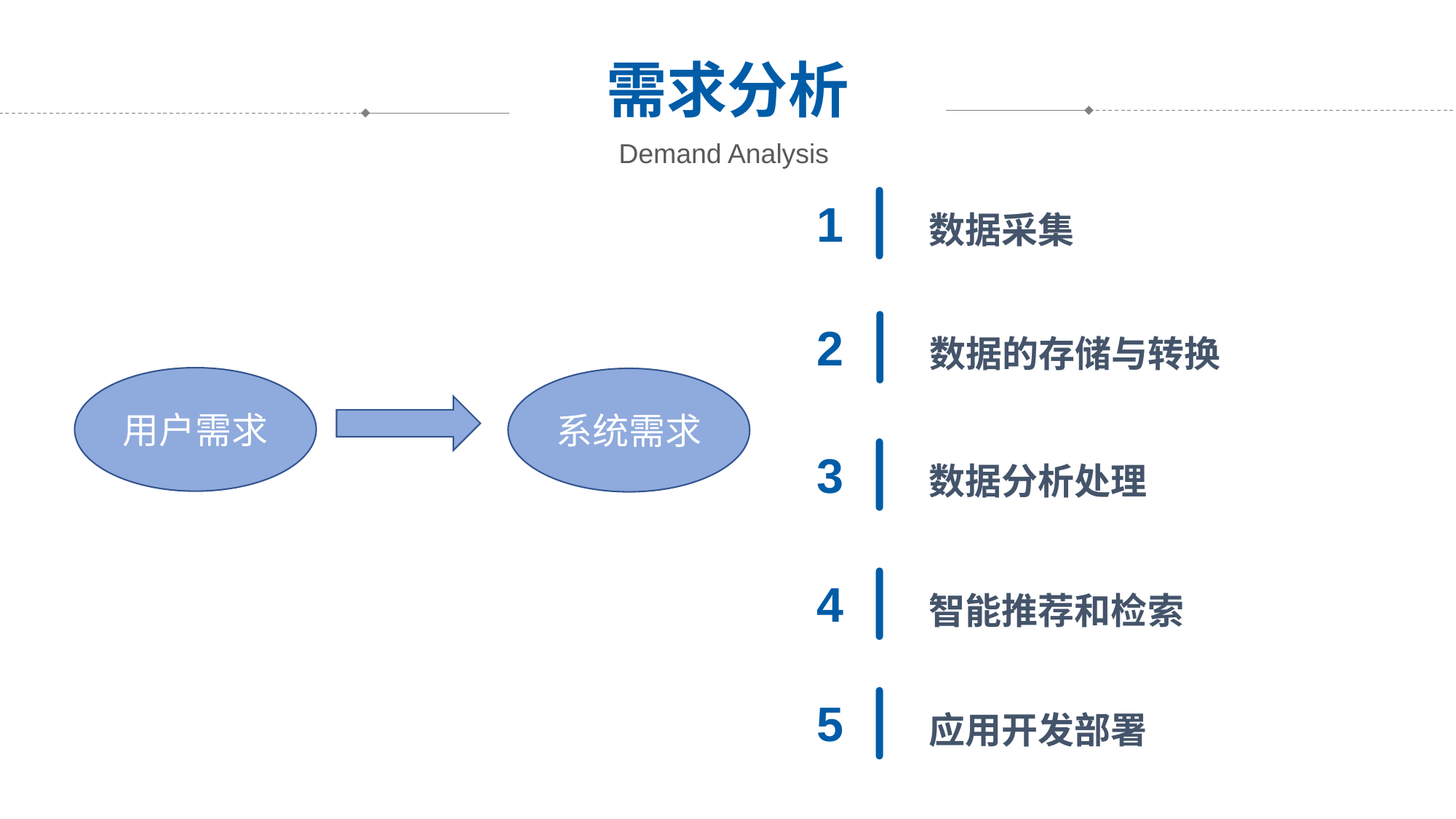

需求分析
Demand Analysis
数据采集
1

数据的存储与转换
2

用户需求
系统需求

数据分析处理
3

智能推荐和检索
4

应用开发部署
5